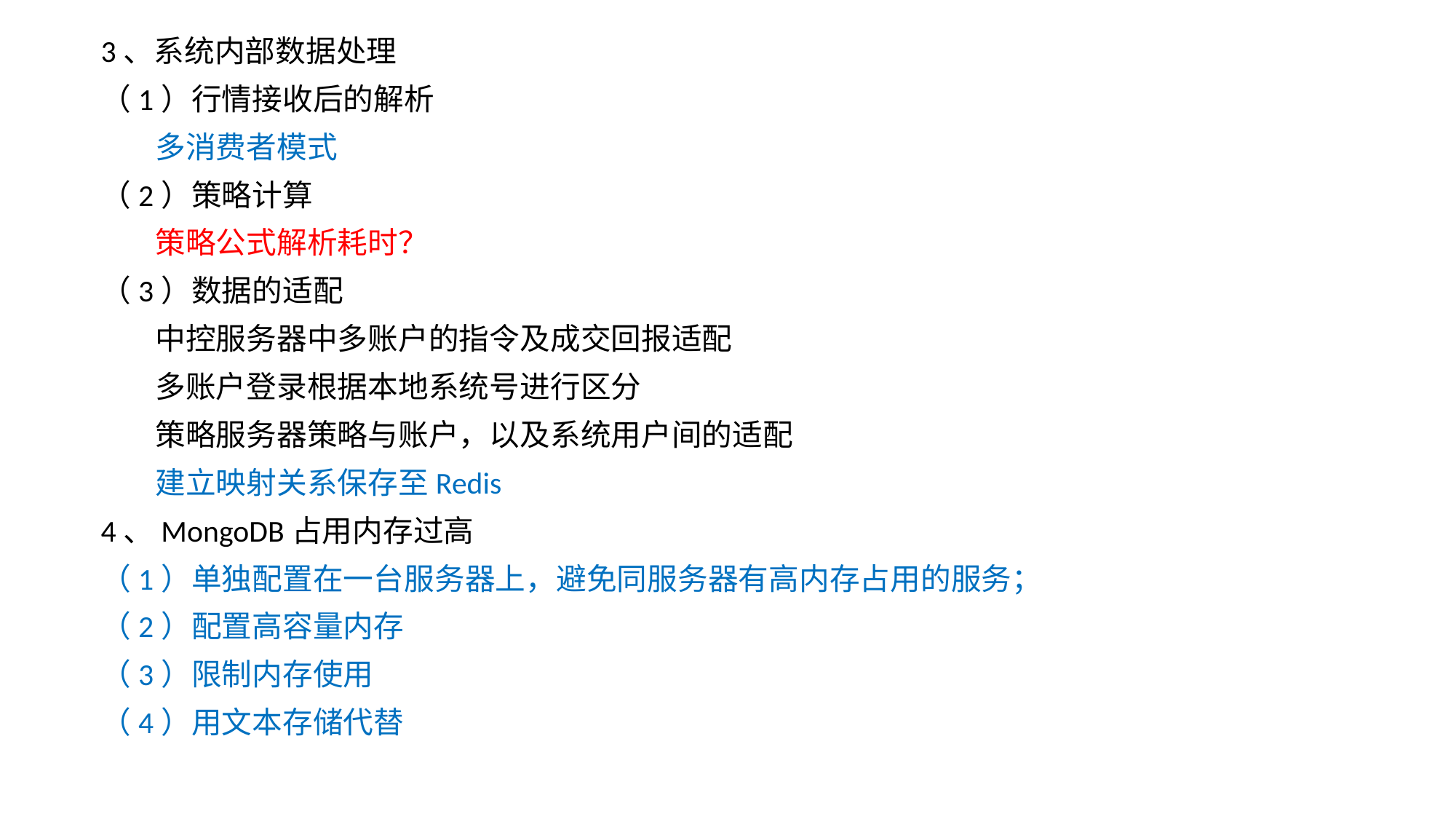

3、系统内部数据处理
（1）行情接收后的解析
       多消费者模式
（2）策略计算
       策略公式解析耗时？
（3）数据的适配
       中控服务器中多账户的指令及成交回报适配
       多账户登录根据本地系统号进行区分
       策略服务器策略与账户，以及系统用户间的适配
       建立映射关系保存至Redis
4、MongoDB占用内存过高
（1）单独配置在一台服务器上，避免同服务器有高内存占用的服务；
（2）配置高容量内存
（3）限制内存使用
（4）用文本存储代替